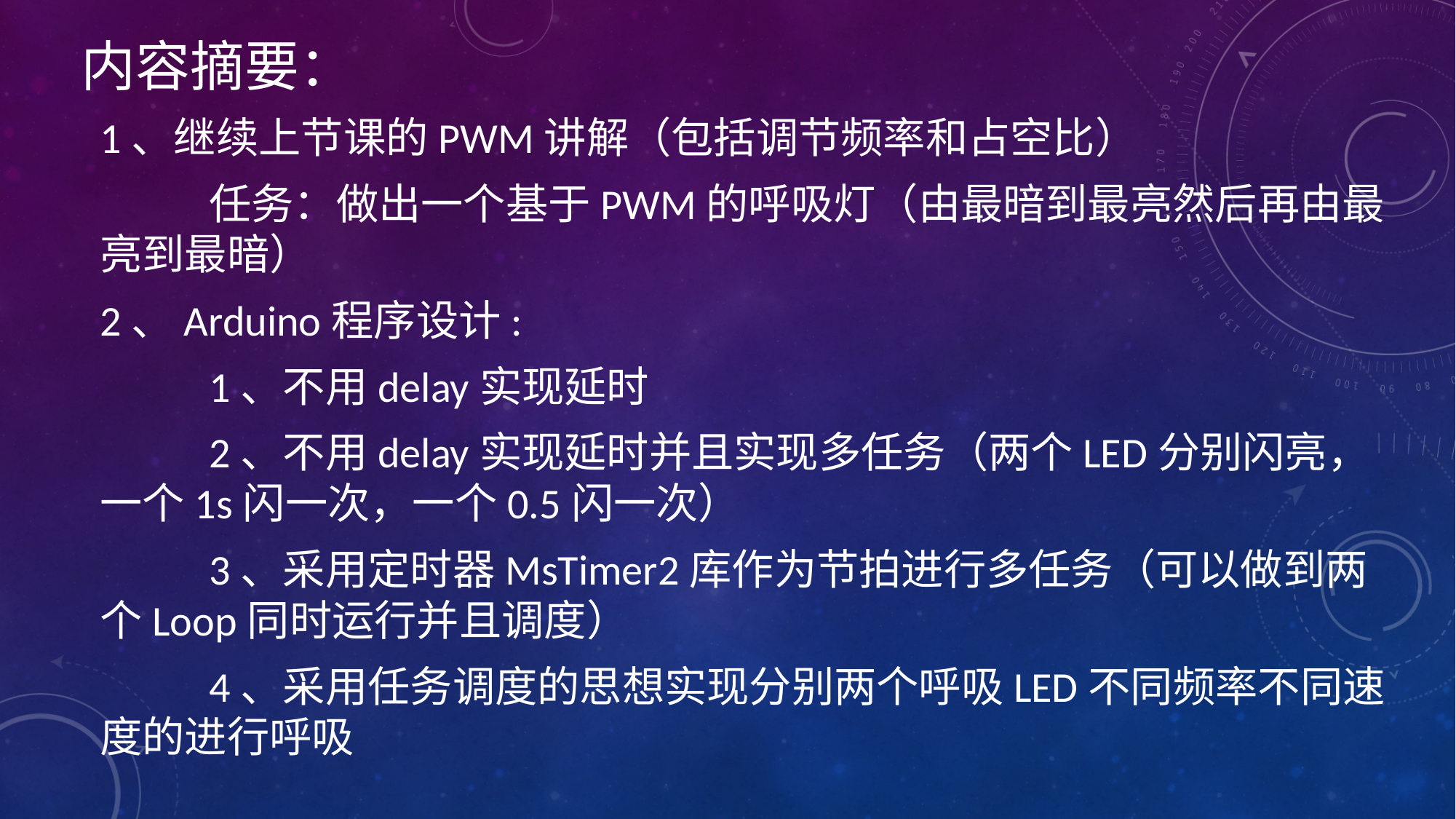

# 内容摘要：
1、继续上节课的PWM讲解（包括调节频率和占空比）
	任务：做出一个基于PWM的呼吸灯（由最暗到最亮然后再由最亮到最暗）
2、Arduino程序设计:
	1、不用delay实现延时
	2、不用delay实现延时并且实现多任务（两个LED分别闪亮，一个1s闪一次，一个0.5闪一次）
	3、采用定时器MsTimer2库作为节拍进行多任务（可以做到两个Loop同时运行并且调度）
	4、采用任务调度的思想实现分别两个呼吸LED不同频率不同速度的进行呼吸